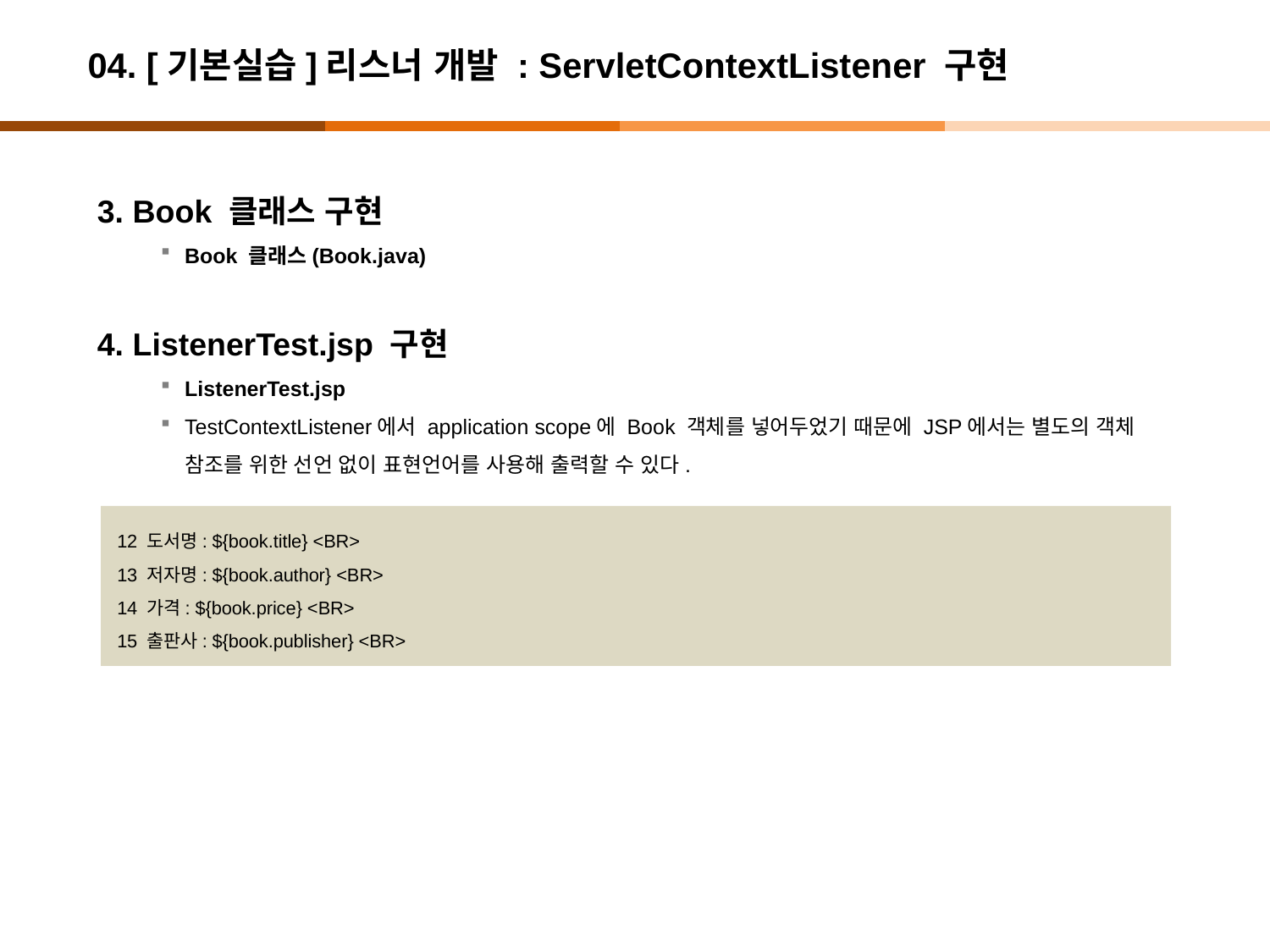

# 04. [기본실습]리스너 개발 : ServletContextListener 구현
3. Book 클래스 구현
Book 클래스(Book.java)

4. ListenerTest.jsp 구현
ListenerTest.jsp
TestContextListener에서 application scope에 Book 객체를 넣어두었기 때문에 JSP에서는 별도의 객체 참조를 위한 선언 없이 표현언어를 사용해 출력할 수 있다.

12 도서명: ${book.title} <BR>
13 저자명: ${book.author} <BR>
14 가격: ${book.price} <BR>
15 출판사: ${book.publisher} <BR>